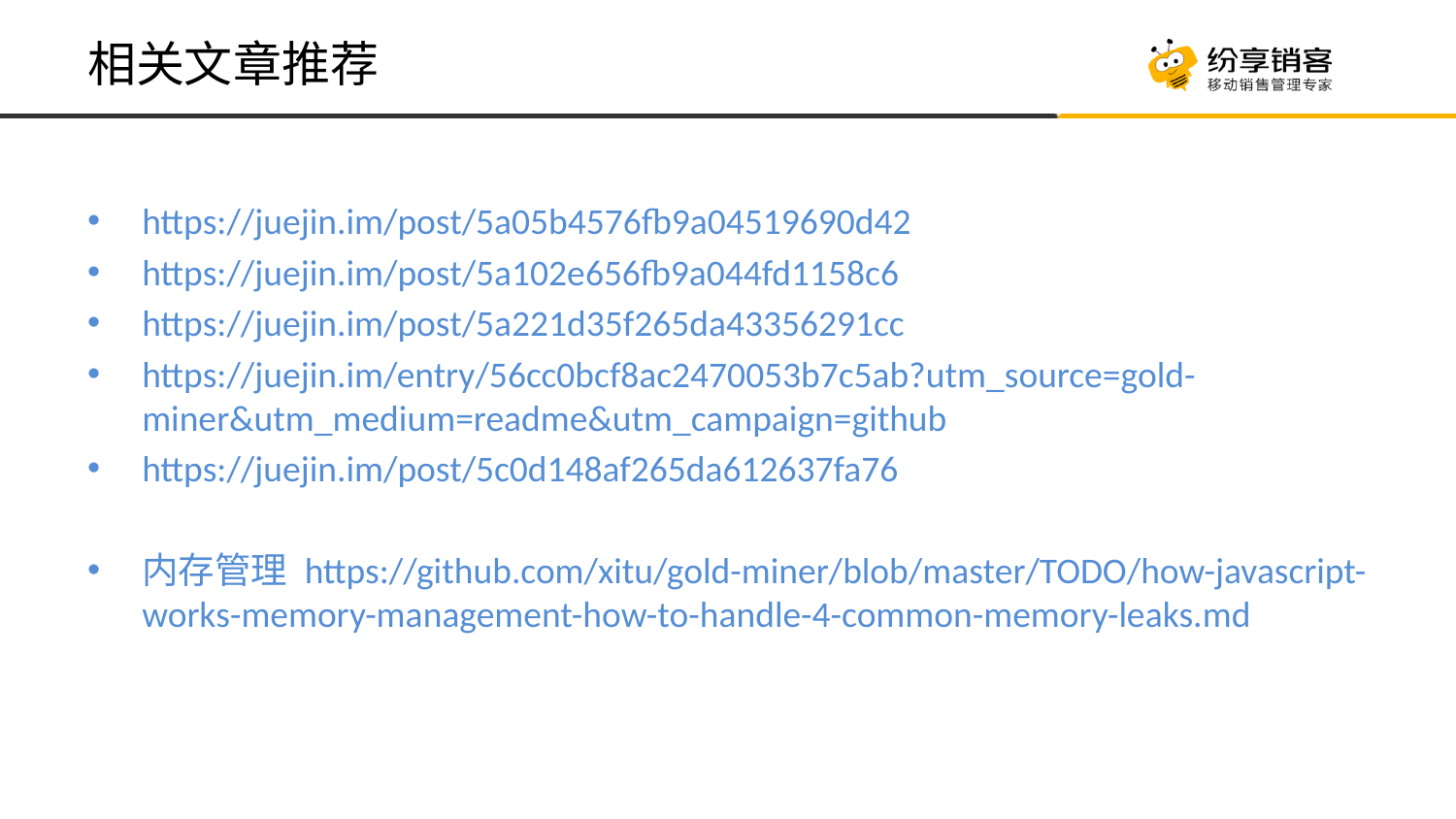

# 相关文章推荐
https://juejin.im/post/5a05b4576fb9a04519690d42
https://juejin.im/post/5a102e656fb9a044fd1158c6
https://juejin.im/post/5a221d35f265da43356291cc
https://juejin.im/entry/56cc0bcf8ac2470053b7c5ab?utm_source=gold-miner&utm_medium=readme&utm_campaign=github
https://juejin.im/post/5c0d148af265da612637fa76

内存管理 https://github.com/xitu/gold-miner/blob/master/TODO/how-javascript-works-memory-management-how-to-handle-4-common-memory-leaks.md